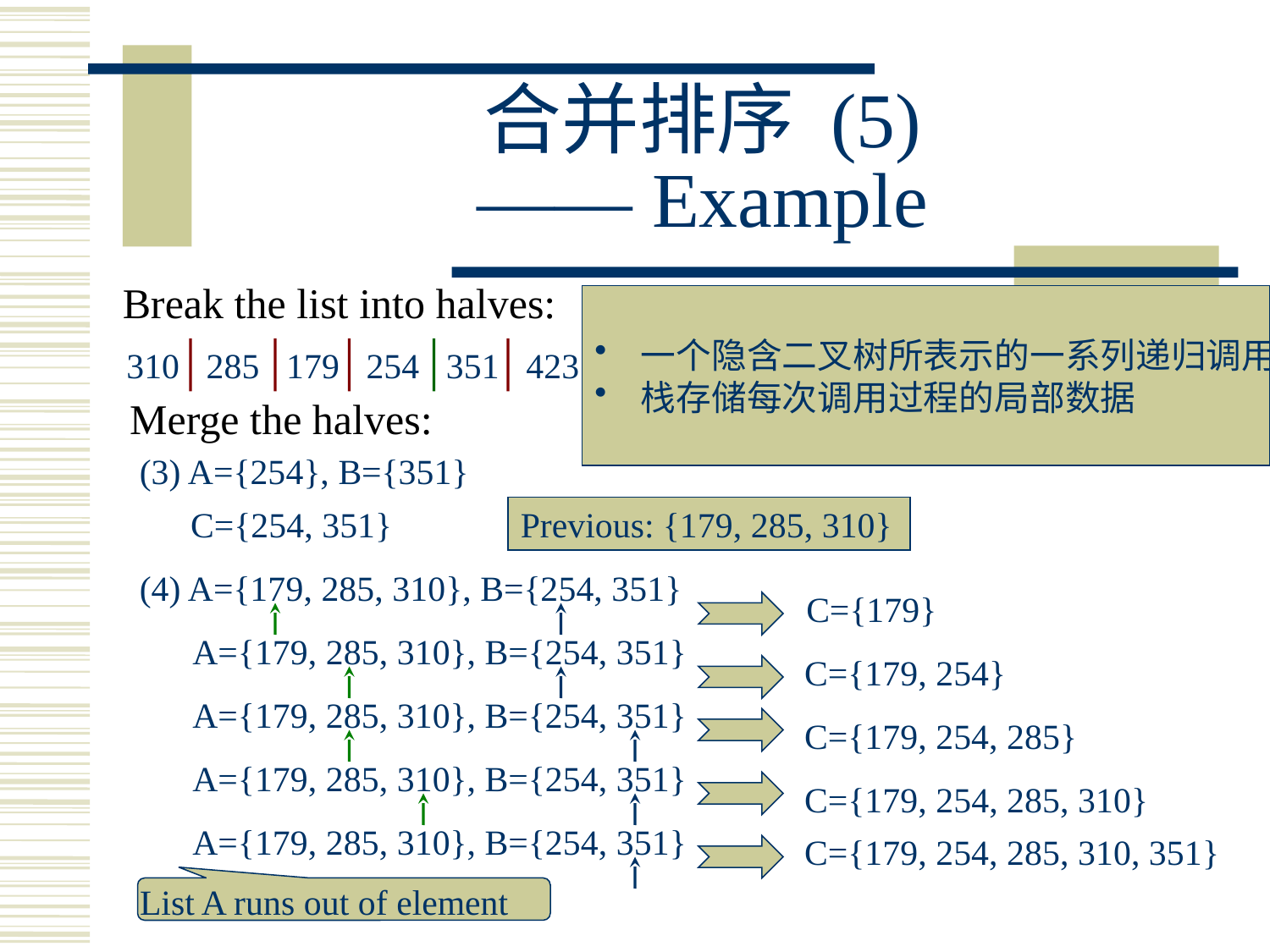

# 合并排序 (5) —— Example
Break the list into halves:
310   285   179   254   351   423   861   139   450   520

 一个隐含二叉树所表示的一系列递归调用
 栈存储每次调用过程的局部数据

Merge the halves:
(3) A={254}, B={351}
 C={254, 351}
Previous: {179, 285, 310}
(4) A={179, 285, 310}, B={254, 351}
C={179}

A={179, 285, 310}, B={254, 351}
 C={179, 254}

A={179, 285, 310}, B={254, 351}

 C={179, 254, 285}

A={179, 285, 310}, B={254, 351}

 C={179, 254, 285, 310}

A={179, 285, 310}, B={254, 351}
 C={179, 254, 285, 310, 351}

List A runs out of element